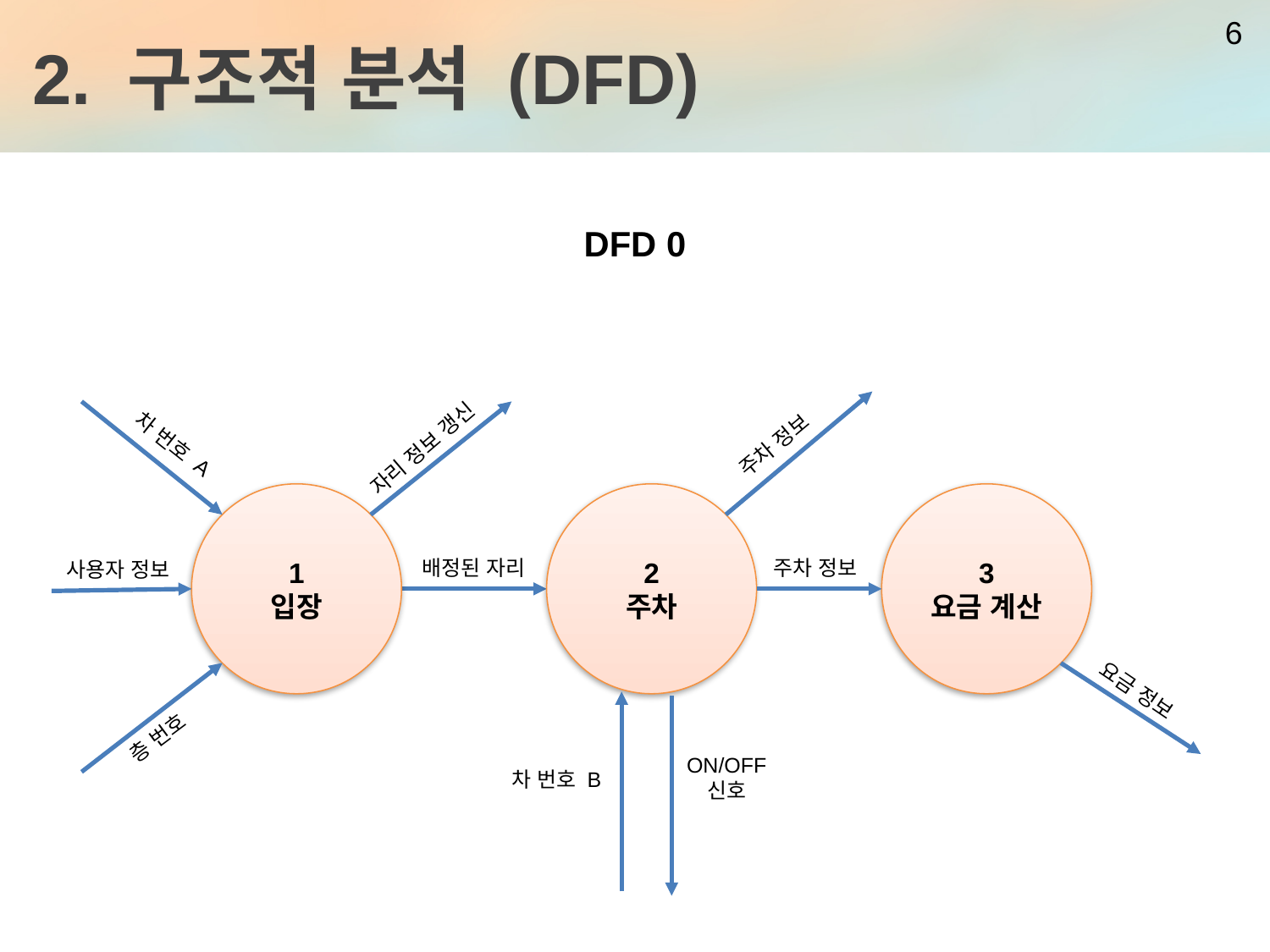

# 2. 구조적 분석 (DFD)
6
DFD 0
차 번호 A
주차 정보
자리 정보 갱신
1
입장
2
주차
3
요금 계산
주차 정보
배정된 자리
사용자 정보
요금 정보
층 번호
ON/OFF
신호
차 번호 B